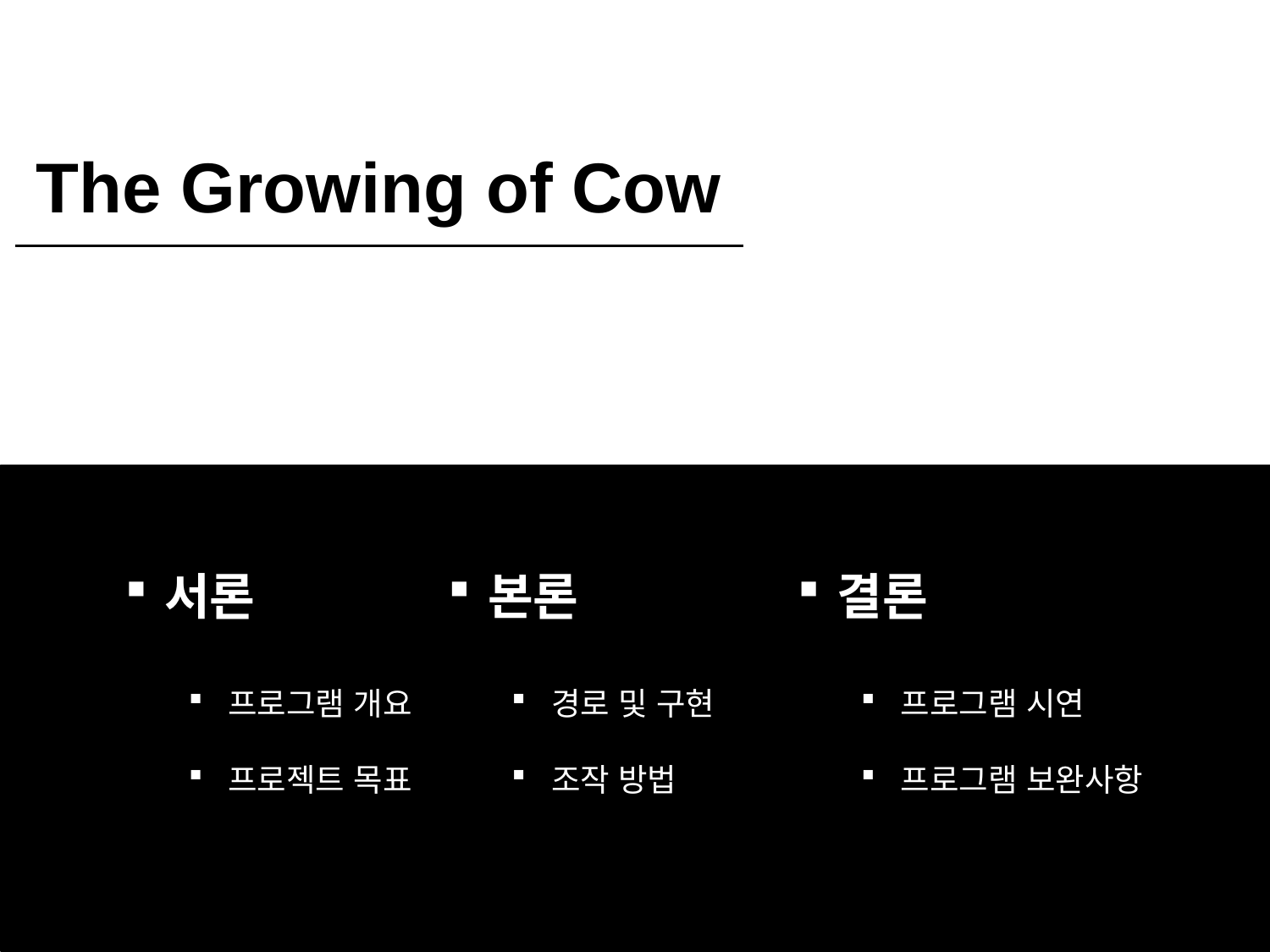

The Growing of Cow

서론

프로그램 개요

프로젝트 목표
본론

경로 및 구현

조작 방법

결론

프로그램 시연

프로그램 보완사항